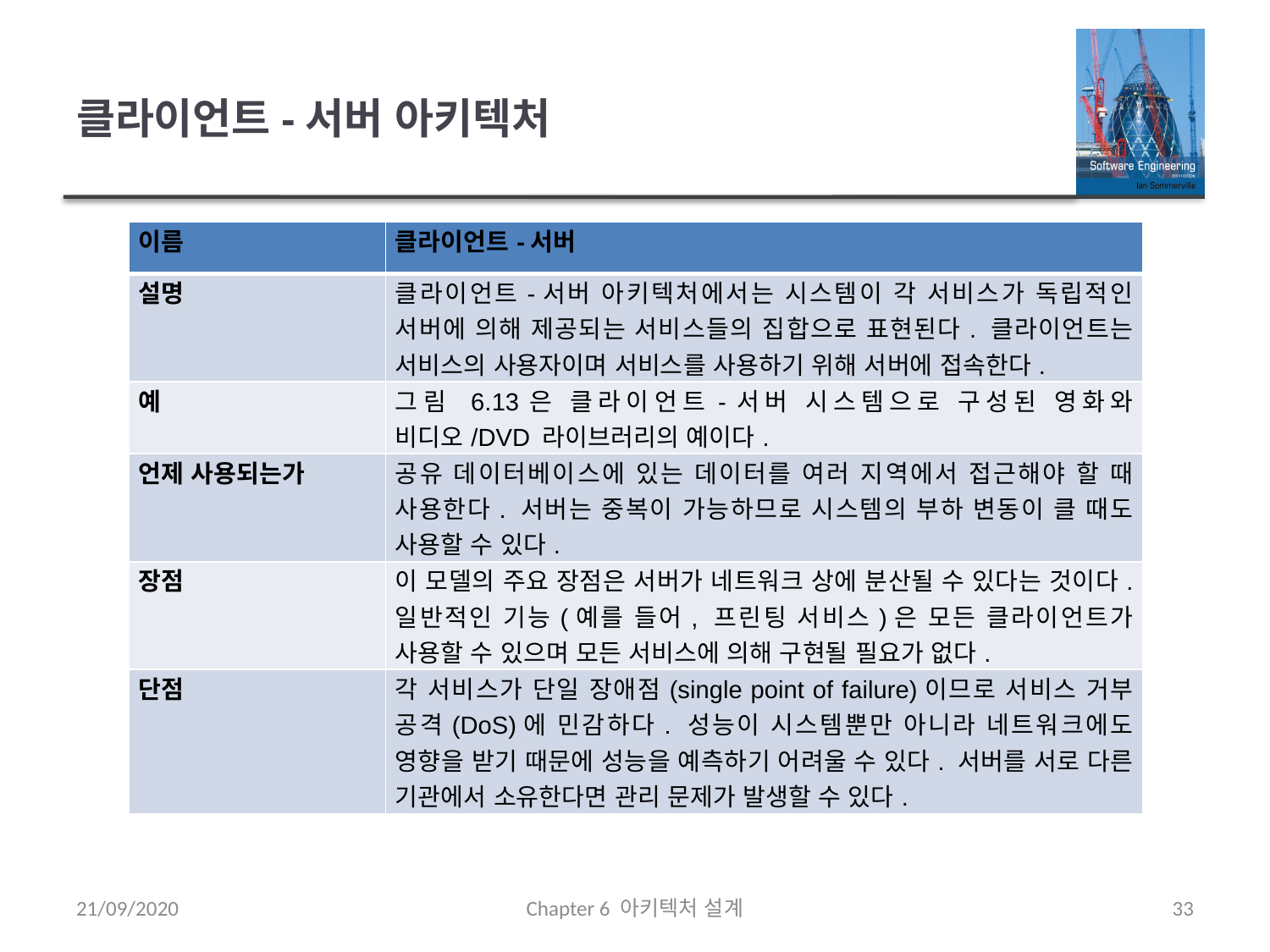

# 클라이언트-서버 아키텍처
| 이름 | 클라이언트-서버 |
| --- | --- |
| 설명 | 클라이언트-서버 아키텍처에서는 시스템이 각 서비스가 독립적인 서버에 의해 제공되는 서비스들의 집합으로 표현된다. 클라이언트는 서비스의 사용자이며 서비스를 사용하기 위해 서버에 접속한다. |
| 예 | 그림 6.13은 클라이언트-서버 시스템으로 구성된 영화와 비디오/DVD 라이브러리의 예이다. |
| 언제 사용되는가 | 공유 데이터베이스에 있는 데이터를 여러 지역에서 접근해야 할 때 사용한다. 서버는 중복이 가능하므로 시스템의 부하 변동이 클 때도 사용할 수 있다. |
| 장점 | 이 모델의 주요 장점은 서버가 네트워크 상에 분산될 수 있다는 것이다. 일반적인 기능(예를 들어, 프린팅 서비스)은 모든 클라이언트가 사용할 수 있으며 모든 서비스에 의해 구현될 필요가 없다. |
| 단점 | 각 서비스가 단일 장애점(single point of failure)이므로 서비스 거부 공격(DoS)에 민감하다. 성능이 시스템뿐만 아니라 네트워크에도 영향을 받기 때문에 성능을 예측하기 어려울 수 있다. 서버를 서로 다른 기관에서 소유한다면 관리 문제가 발생할 수 있다. |
21/09/2020
Chapter 6 아키텍처 설계
33